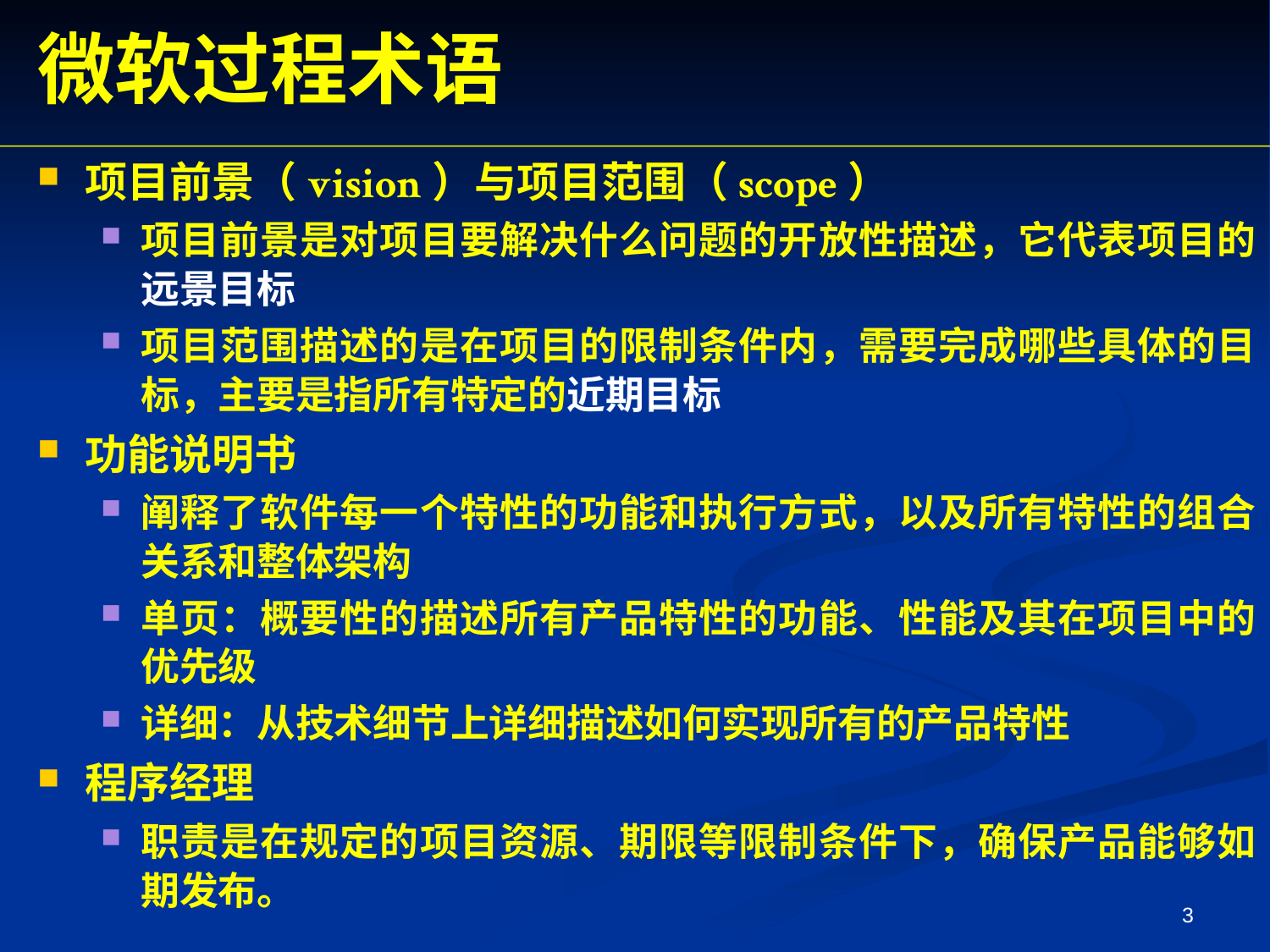

微软过程术语

项目前景（vision）与项目范围（scope）
项目前景是对项目要解决什么问题的开放性描述，它代表项目的远景目标
项目范围描述的是在项目的限制条件内，需要完成哪些具体的目标，主要是指所有特定的近期目标
功能说明书
阐释了软件每一个特性的功能和执行方式，以及所有特性的组合关系和整体架构
单页：概要性的描述所有产品特性的功能、性能及其在项目中的优先级
详细：从技术细节上详细描述如何实现所有的产品特性
程序经理
职责是在规定的项目资源、期限等限制条件下，确保产品能够如期发布。
3